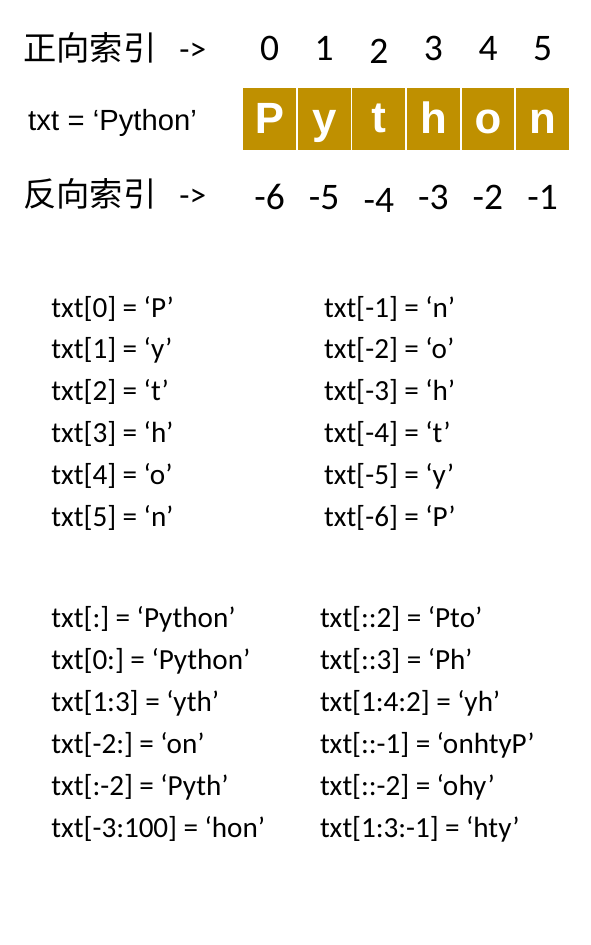

| 0 | 1 | 2 | 3 | 4 | 5 |
| --- | --- | --- | --- | --- | --- |
正向索引  ->
| P | y | t | h | o | n |
| --- | --- | --- | --- | --- | --- |
txt = ‘Python’
反向索引  ->
| -6 | -5 | -4 | -3 | -2 | -1 |
| --- | --- | --- | --- | --- | --- |
txt[-1] = ‘n’
txt[-2] = ‘o’
txt[-3] = ‘h’
txt[-4] = ‘t’
txt[-5] = ‘y’
txt[-6] = ‘P’
txt[0] = ‘P’
txt[1] = ‘y’
txt[2] = ‘t’
txt[3] = ‘h’
txt[4] = ‘o’
txt[5] = ‘n’
txt[:] = ‘Python’
txt[0:] = ‘Python’
txt[1:3] = ‘yth’
txt[-2:] = ‘on’
txt[:-2] = ‘Pyth’
txt[-3:100] = ‘hon’
txt[::2] = ‘Pto’
txt[::3] = ‘Ph’
txt[1:4:2] = ‘yh’
txt[::-1] = ‘onhtyP’
txt[::-2] = ‘ohy’
txt[1:3:-1] = ‘hty’